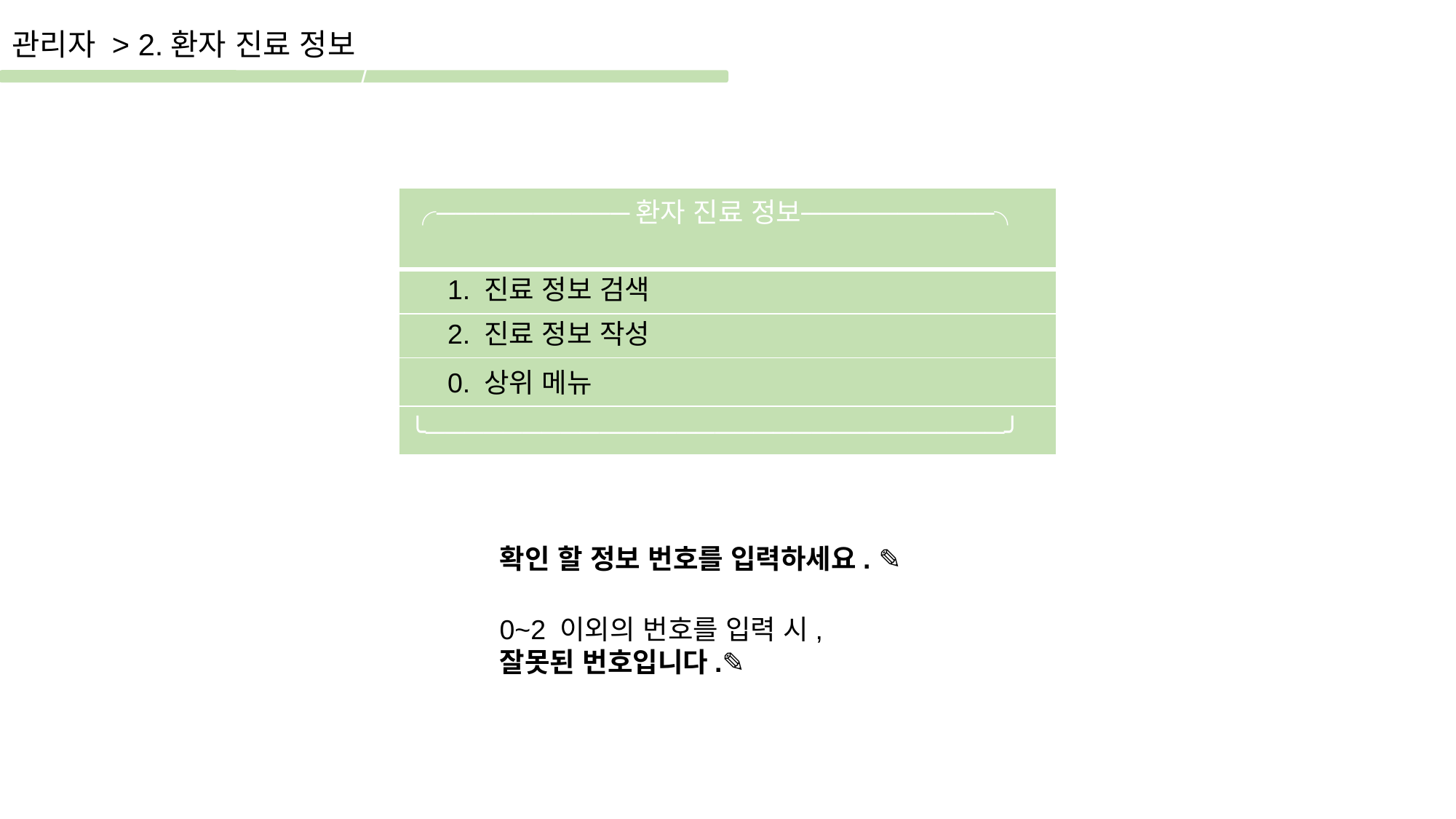

관리자 > 2.환자 진료 정보
/
| ╭──────────환자 진료 정보──────────╮ |
| --- |
| 1. 진료 정보 검색 |
| 2. 진료 정보 작성 |
| 0. 상위 메뉴 |
| ╰──────────────────────────────╯ |
확인 할 정보 번호를 입력하세요. ✎

0~2 이외의 번호를 입력 시,
잘못된 번호입니다.✎